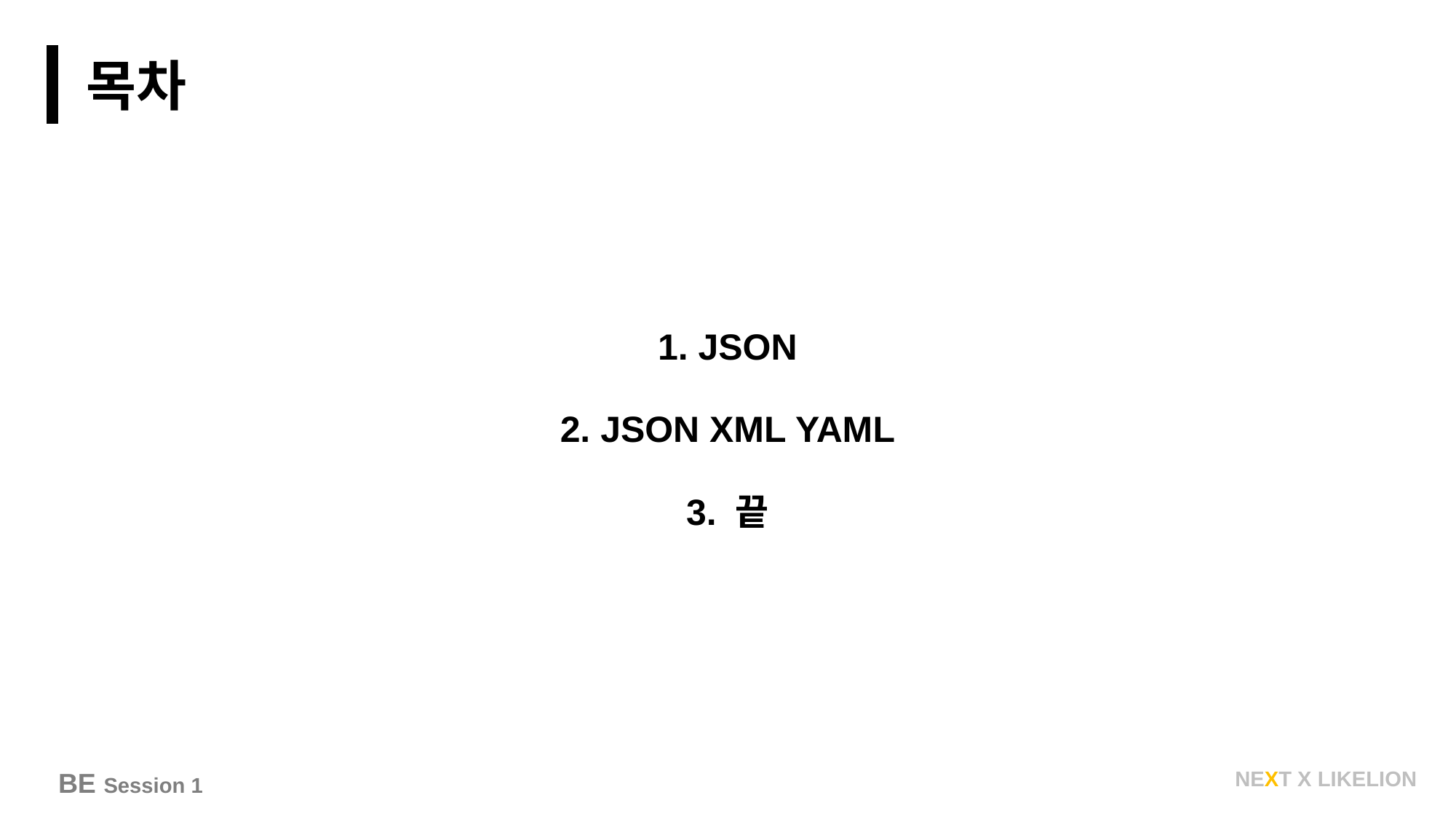

목차
1. JSON
2. JSON XML YAML
3. 끝
BE Session 1
NEXT X LIKELION